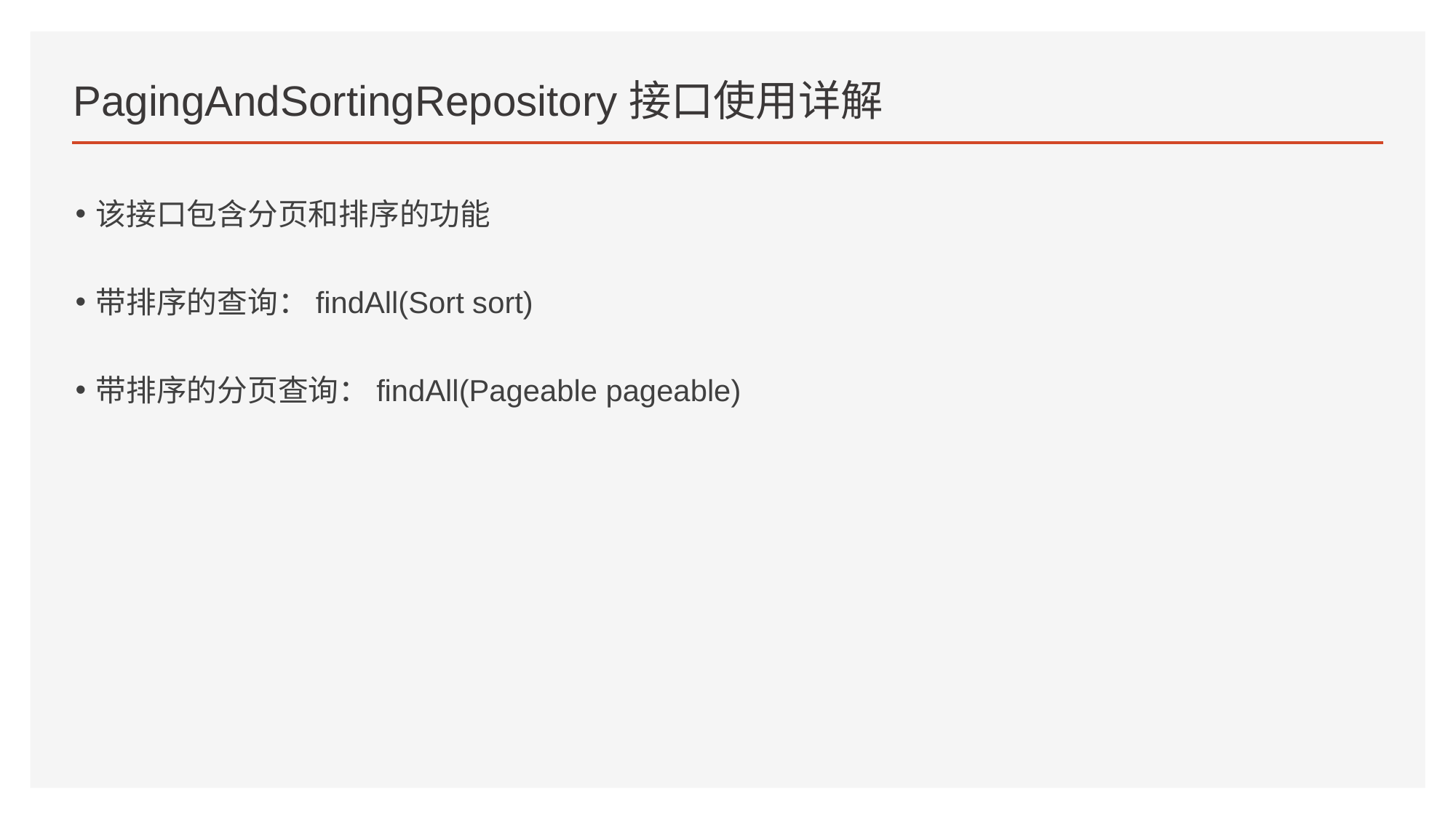

# PagingAndSortingRepository接口使用详解
该接口包含分页和排序的功能
带排序的查询：findAll(Sort sort)
带排序的分页查询：findAll(Pageable pageable)